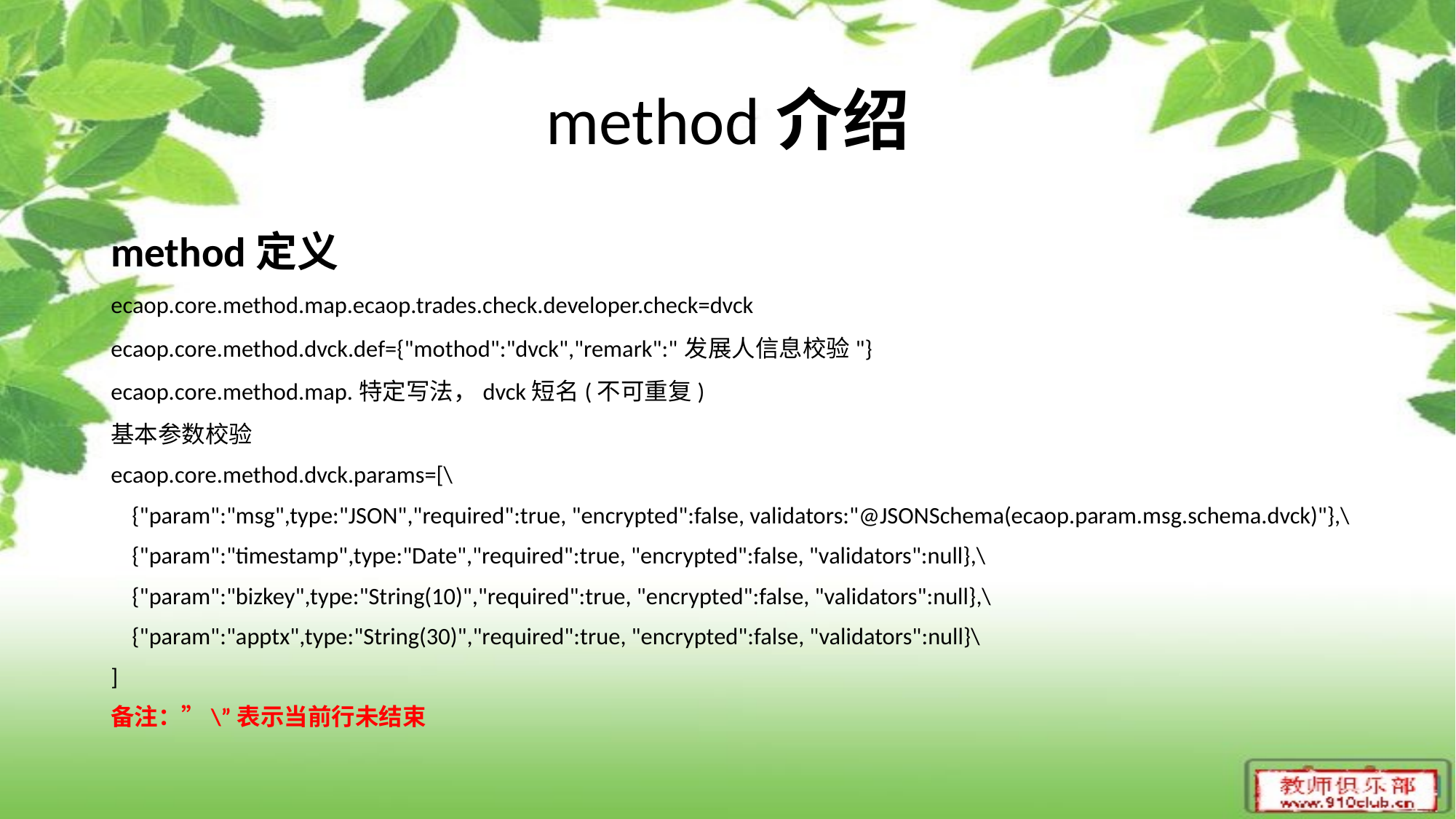

# method介绍
method定义
ecaop.core.method.map.ecaop.trades.check.developer.check=dvck
ecaop.core.method.dvck.def={"mothod":"dvck","remark":"发展人信息校验"}
ecaop.core.method.map.特定写法，dvck短名(不可重复)
基本参数校验
ecaop.core.method.dvck.params=[\
    {"param":"msg",type:"JSON","required":true, "encrypted":false, validators:"@JSONSchema(ecaop.param.msg.schema.dvck)"},\
    {"param":"timestamp",type:"Date","required":true, "encrypted":false, "validators":null},\
    {"param":"bizkey",type:"String(10)","required":true, "encrypted":false, "validators":null},\
    {"param":"apptx",type:"String(30)","required":true, "encrypted":false, "validators":null}\
]
备注：”\”表示当前行未结束